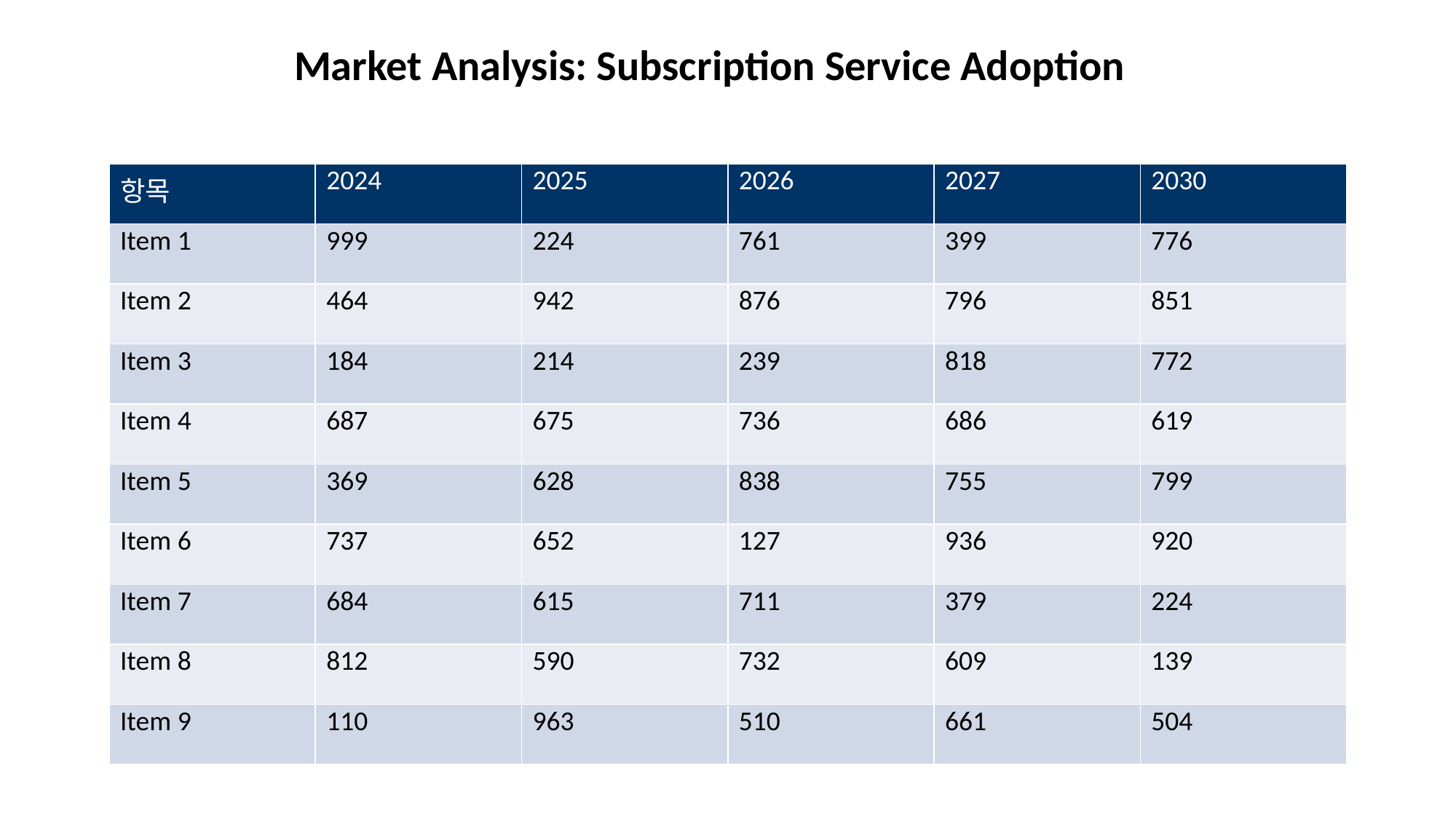

Market Analysis: Subscription Service Adoption
#
| 항목 | 2024 | 2025 | 2026 | 2027 | 2030 |
| --- | --- | --- | --- | --- | --- |
| Item 1 | 999 | 224 | 761 | 399 | 776 |
| Item 2 | 464 | 942 | 876 | 796 | 851 |
| Item 3 | 184 | 214 | 239 | 818 | 772 |
| Item 4 | 687 | 675 | 736 | 686 | 619 |
| Item 5 | 369 | 628 | 838 | 755 | 799 |
| Item 6 | 737 | 652 | 127 | 936 | 920 |
| Item 7 | 684 | 615 | 711 | 379 | 224 |
| Item 8 | 812 | 590 | 732 | 609 | 139 |
| Item 9 | 110 | 963 | 510 | 661 | 504 |